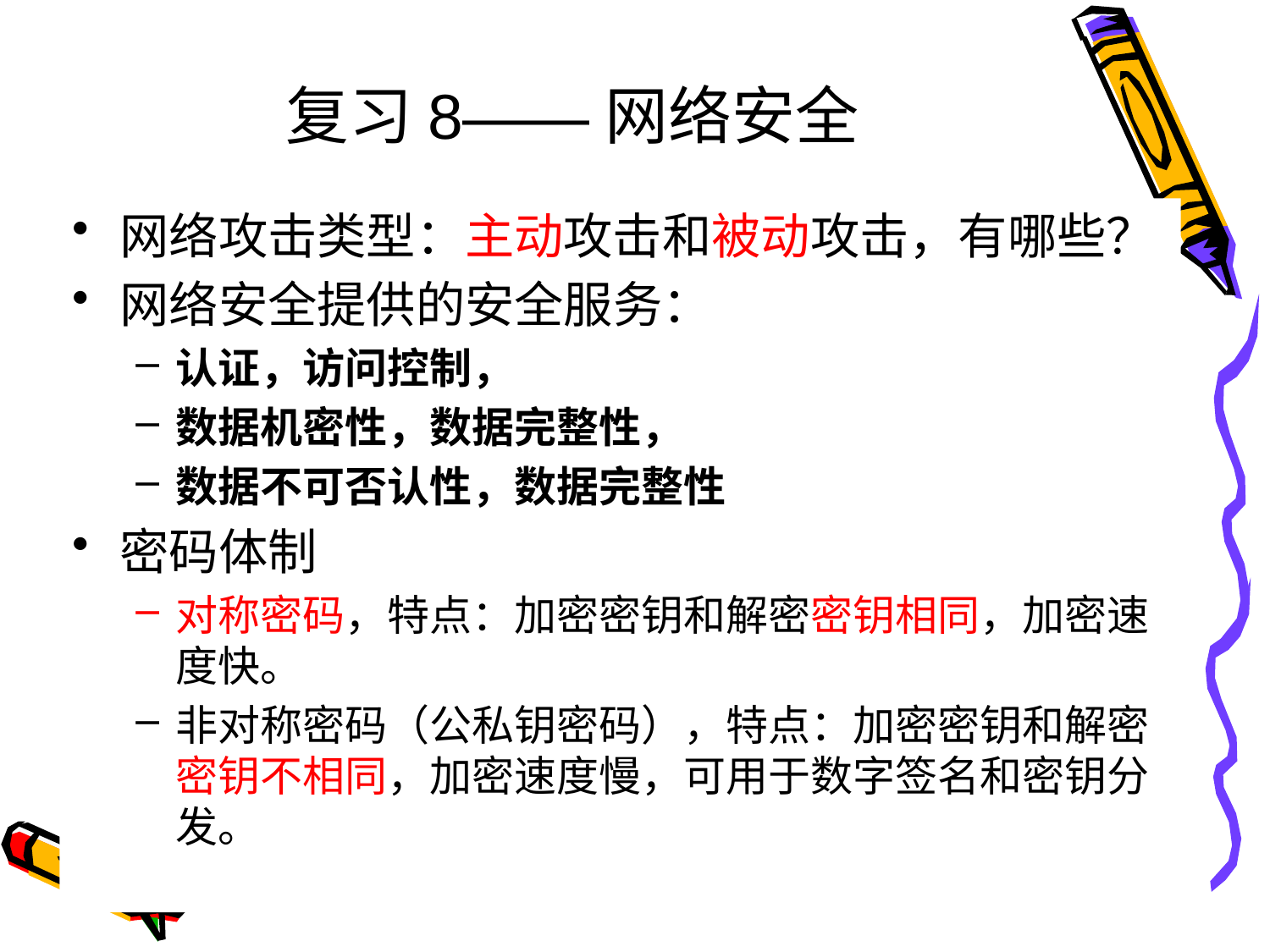

# 复习8——网络安全
网络攻击类型：主动攻击和被动攻击，有哪些？
网络安全提供的安全服务：
认证，访问控制，
数据机密性，数据完整性，
数据不可否认性，数据完整性
密码体制
对称密码，特点：加密密钥和解密密钥相同，加密速度快。
非对称密码（公私钥密码），特点：加密密钥和解密密钥不相同，加密速度慢，可用于数字签名和密钥分发。